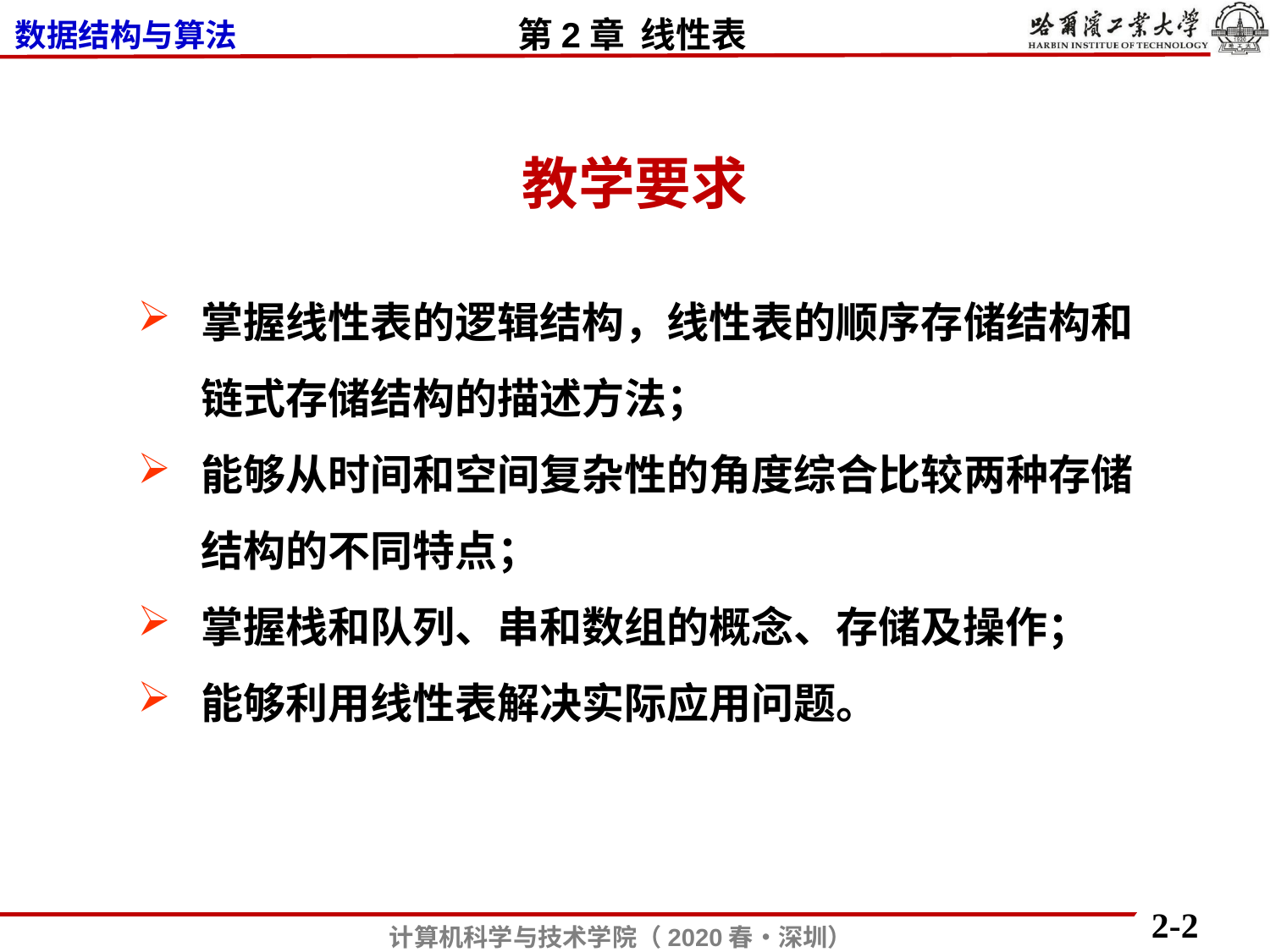

教学要求
掌握线性表的逻辑结构，线性表的顺序存储结构和链式存储结构的描述方法；
能够从时间和空间复杂性的角度综合比较两种存储结构的不同特点；
掌握栈和队列、串和数组的概念、存储及操作；
能够利用线性表解决实际应用问题。